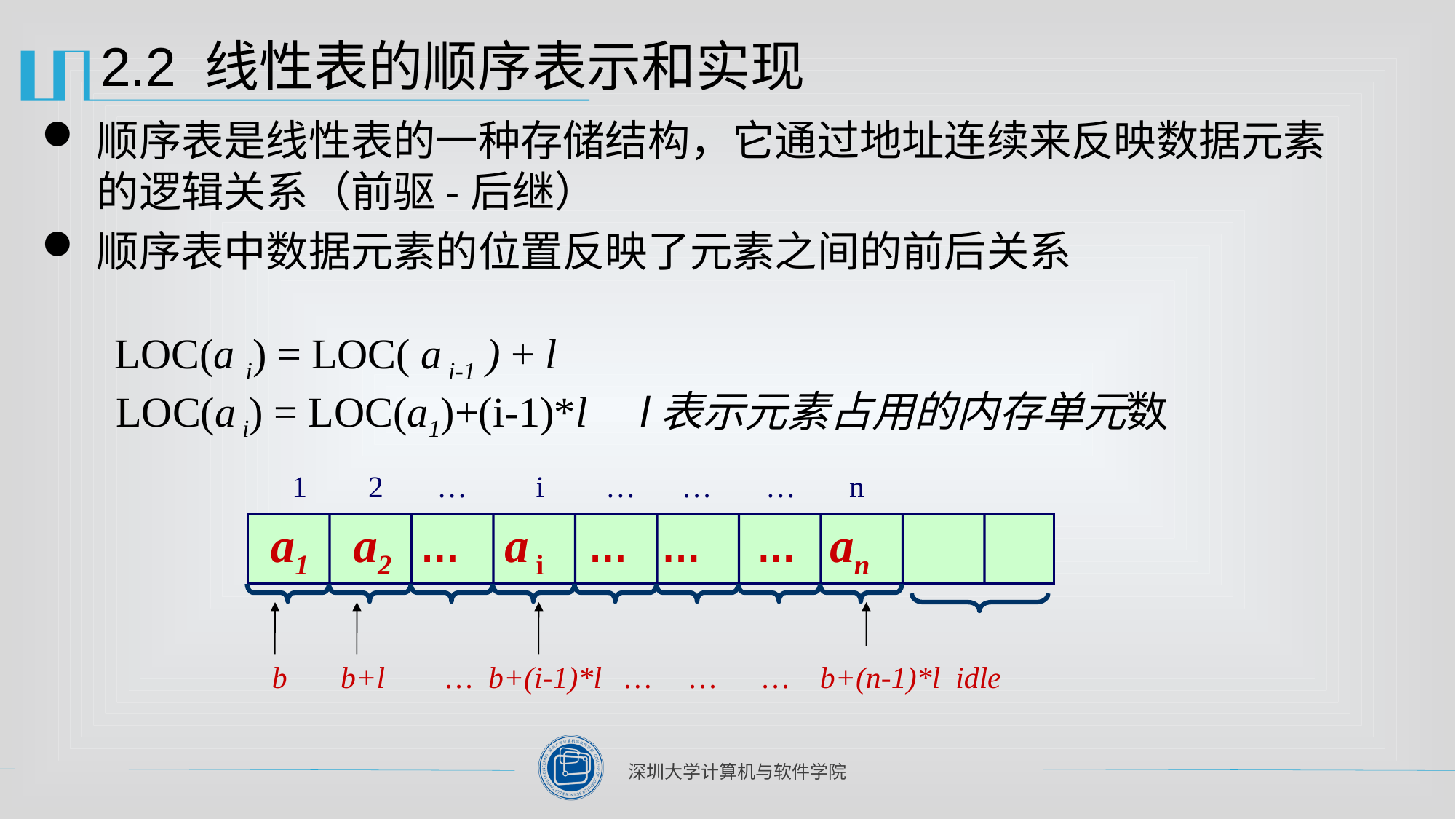

# 2.2 线性表的顺序表示和实现
顺序表是线性表的一种存储结构，它通过地址连续来反映数据元素的逻辑关系（前驱-后继）
顺序表中数据元素的位置反映了元素之间的前后关系

	LOC(a i) = LOC( a i-1 ) + l
       LOC(a i) = LOC(a1)+(i-1)*l     l表示元素占用的内存单元数

  1        2       …         i        …      …       …       n
 a1    a2   …    a i    …   …     …   an

   b       b+l        …  b+(i-1)*l   …     …      …    b+(n-1)*l  idle
10